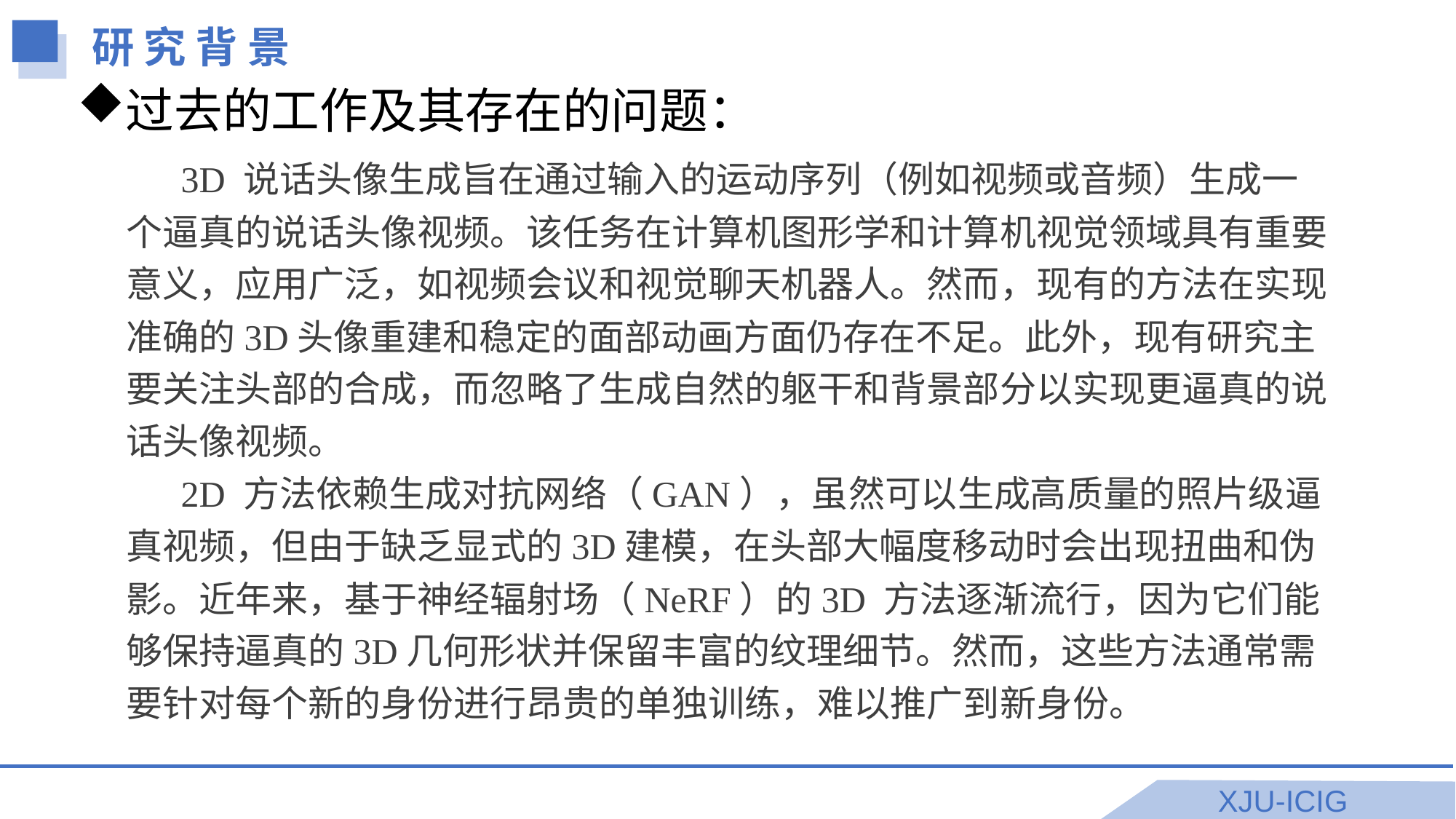

研 究 背 景

过去的工作及其存在的问题：
3D 说话头像生成旨在通过输入的运动序列（例如视频或音频）生成一个逼真的说话头像视频。该任务在计算机图形学和计算机视觉领域具有重要意义，应用广泛，如视频会议和视觉聊天机器人。然而，现有的方法在实现准确的3D头像重建和稳定的面部动画方面仍存在不足。此外，现有研究主要关注头部的合成，而忽略了生成自然的躯干和背景部分以实现更逼真的说话头像视频。
2D 方法依赖生成对抗网络（GAN），虽然可以生成高质量的照片级逼真视频，但由于缺乏显式的3D建模，在头部大幅度移动时会出现扭曲和伪影。近年来，基于神经辐射场（NeRF）的3D 方法逐渐流行，因为它们能够保持逼真的3D几何形状并保留丰富的纹理细节。然而，这些方法通常需要针对每个新的身份进行昂贵的单独训练，难以推广到新身份。
XJU-ICIG